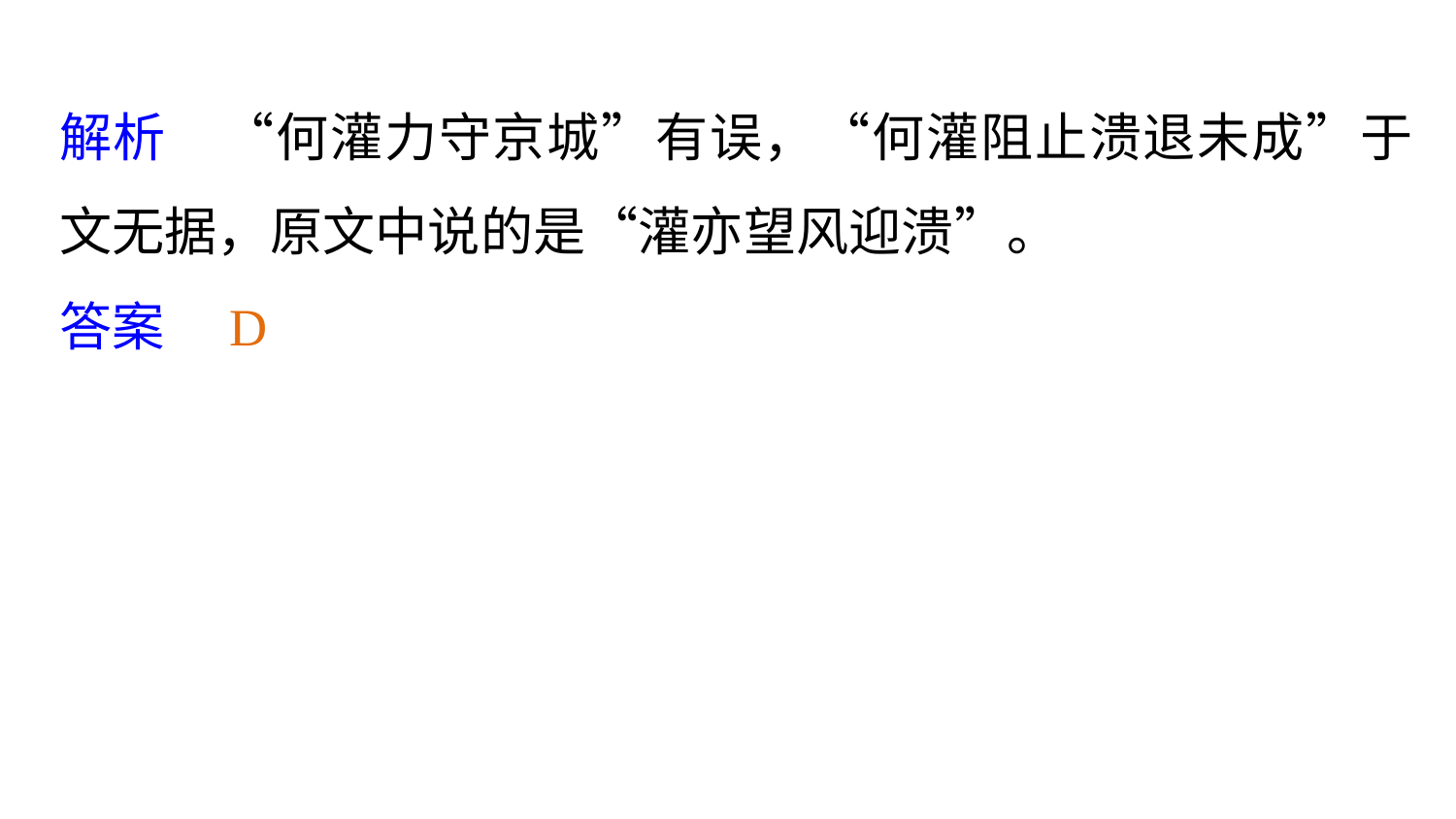

解析　“何灌力守京城”有误，“何灌阻止溃退未成”于文无据，原文中说的是“灌亦望风迎溃”。
答案　D